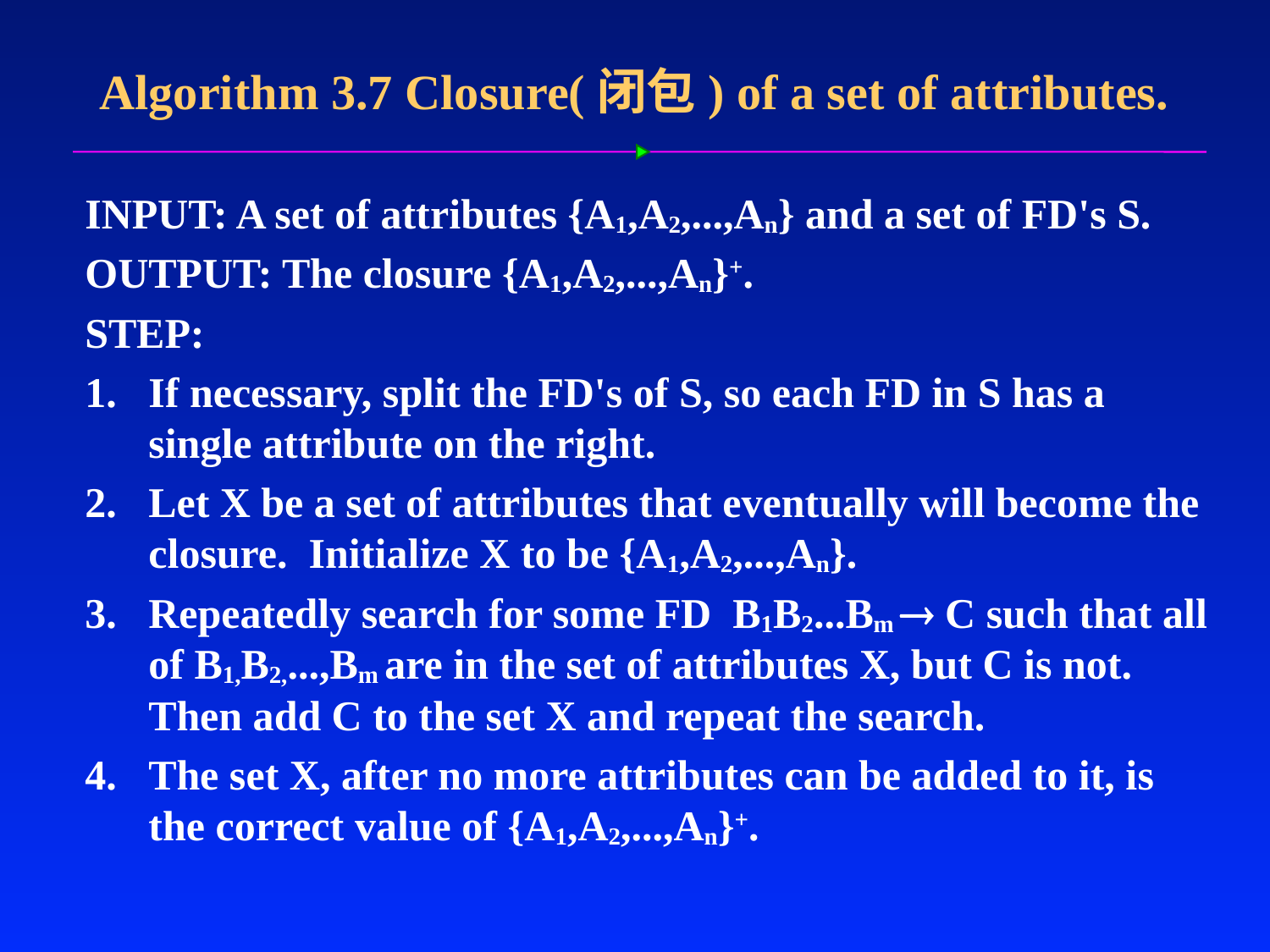

# Algorithm 3.7 Closure(闭包) of a set of attributes.

INPUT: A set of attributes {A1,A2,...,An} and a set of FD's S.
OUTPUT: The closure {A1,A2,...,An}+.
STEP:
If necessary, split the FD's of S, so each FD in S has a single attribute on the right.
Let X be a set of attributes that eventually will become the closure.  Initialize X to be {A1,A2,...,An}.
Repeatedly search for some FD  B1B2...Bm → C such that all of B1,B2,...,Bm are in the set of attributes X, but C is not.  Then add C to the set X and repeat the search.
The set X, after no more attributes can be added to it, is the correct value of {A1,A2,...,An}+.